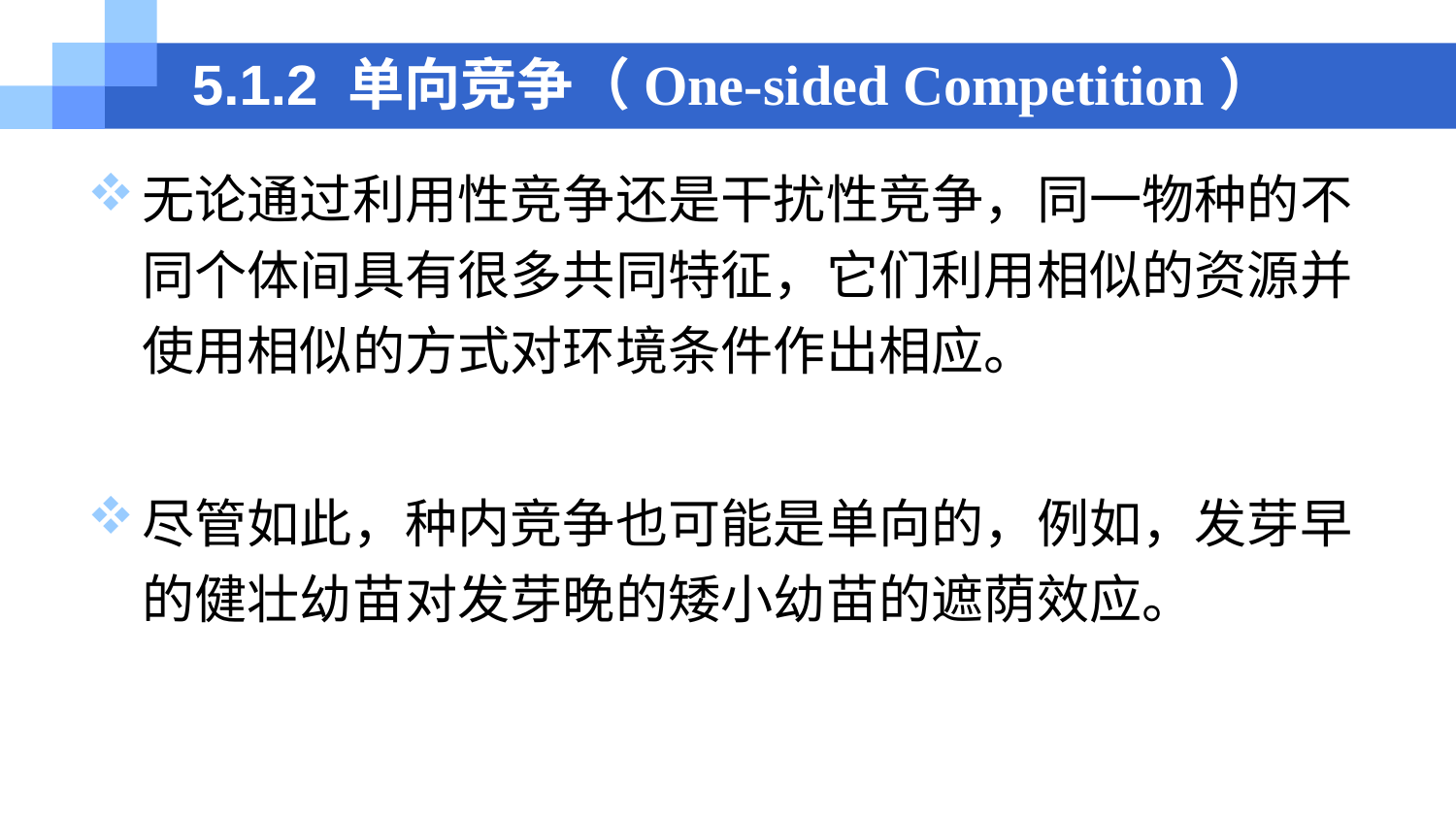

5.1.2 单向竞争（One-sided Competition）
无论通过利用性竞争还是干扰性竞争，同一物种的不同个体间具有很多共同特征，它们利用相似的资源并使用相似的方式对环境条件作出相应。

尽管如此，种内竞争也可能是单向的，例如，发芽早的健壮幼苗对发芽晚的矮小幼苗的遮荫效应。